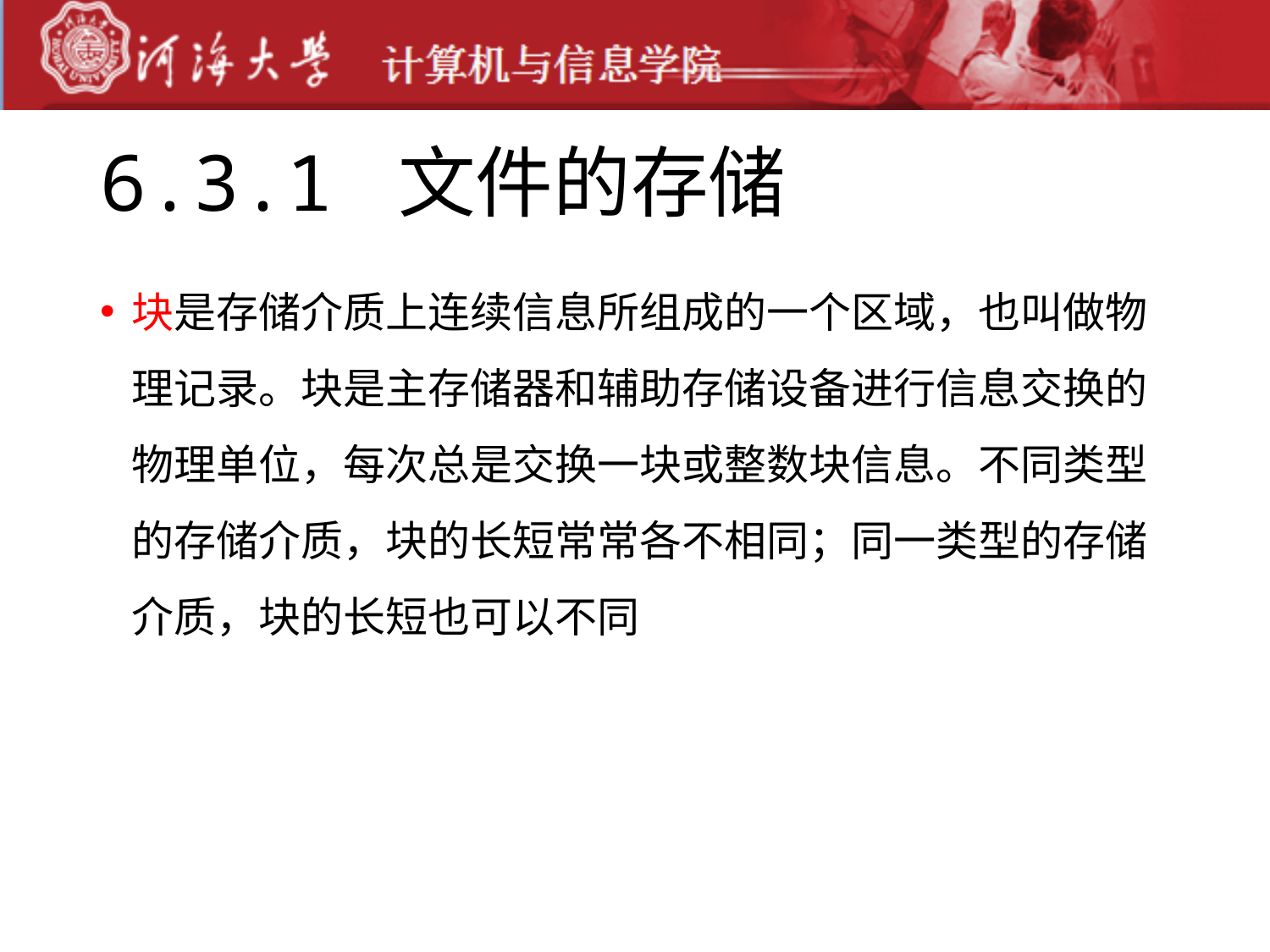

# 6.3.1 文件的存储
块是存储介质上连续信息所组成的一个区域，也叫做物理记录。块是主存储器和辅助存储设备进行信息交换的物理单位，每次总是交换一块或整数块信息。不同类型的存储介质，块的长短常常各不相同；同一类型的存储介质，块的长短也可以不同